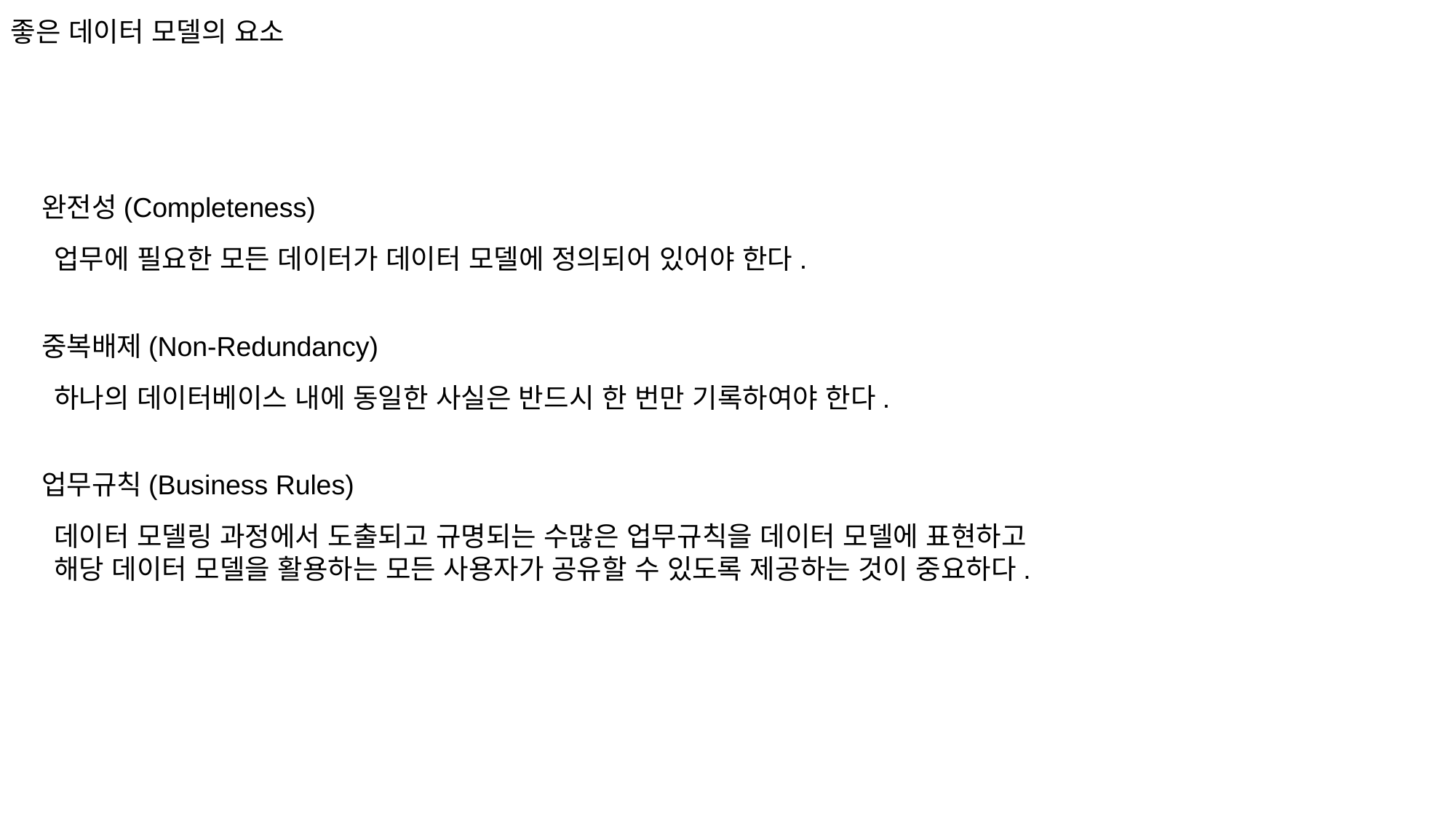

좋은 데이터 모델의 요소
완전성(Completeness)
업무에 필요한 모든 데이터가 데이터 모델에 정의되어 있어야 한다.
중복배제(Non-Redundancy)
하나의 데이터베이스 내에 동일한 사실은 반드시 한 번만 기록하여야 한다.
업무규칙(Business Rules)
데이터 모델링 과정에서 도출되고 규명되는 수많은 업무규칙을 데이터 모델에 표현하고
해당 데이터 모델을 활용하는 모든 사용자가 공유할 수 있도록 제공하는 것이 중요하다.